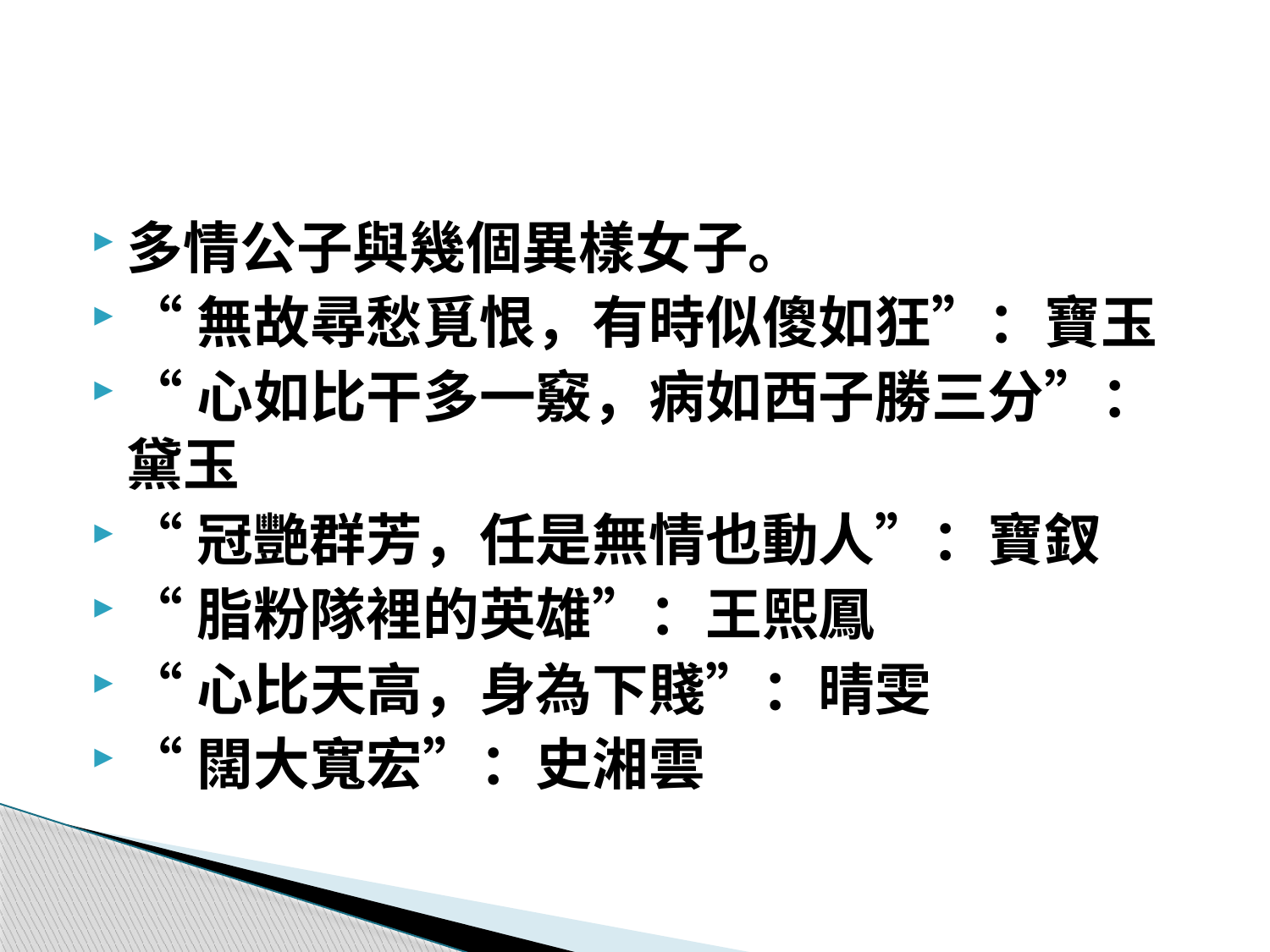

#
多情公子與幾個異樣女子。
“無故尋愁覓恨，有時似傻如狂”：寶玉
“心如比干多一竅，病如西子勝三分”：黛玉
“冠艷群芳，任是無情也動人”：寶釵
“脂粉隊裡的英雄”：王熙鳳
“心比天高，身為下賤”：晴雯
“闊大寬宏”：史湘雲